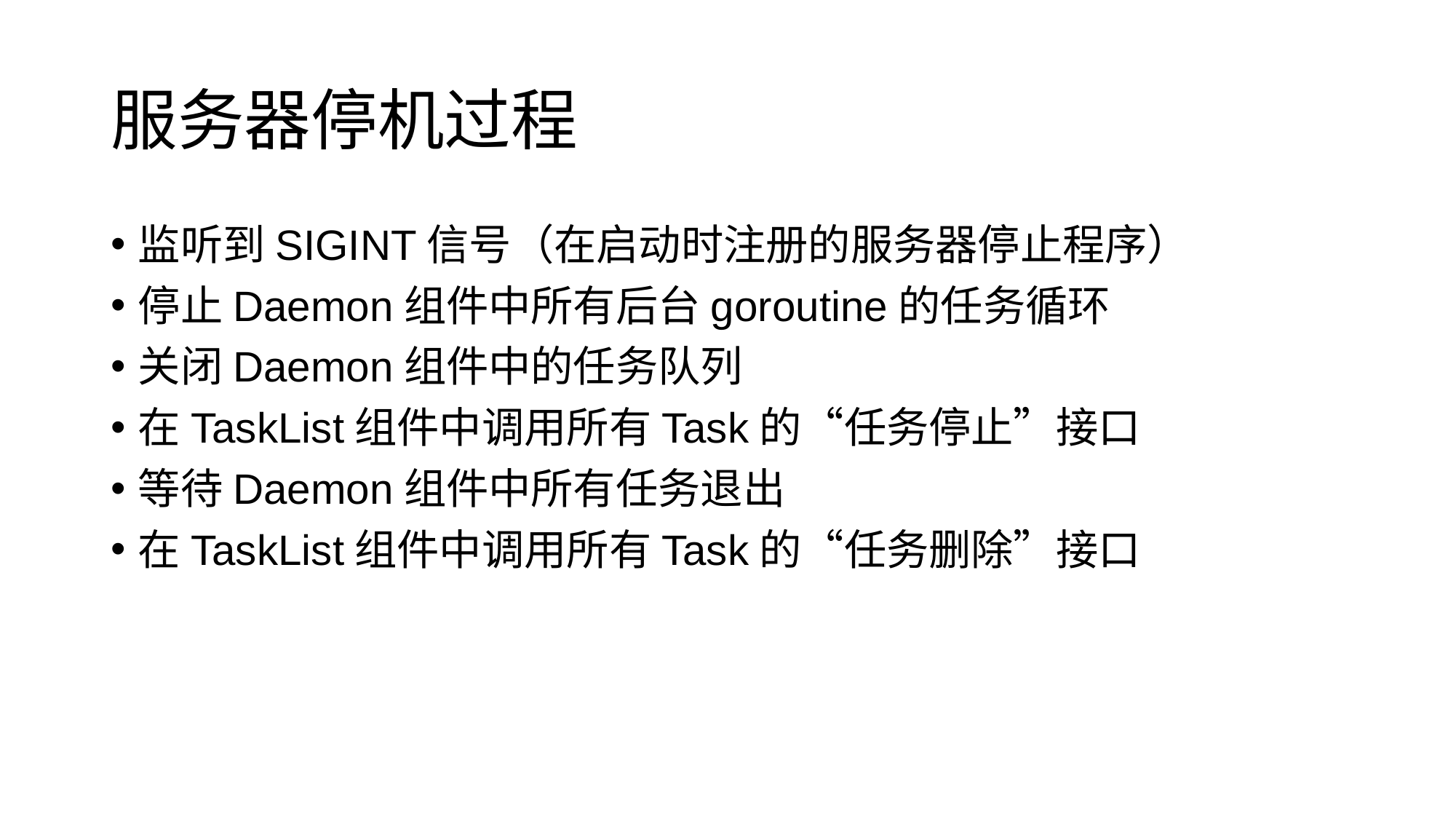

# 服务器停机过程
监听到SIGINT信号（在启动时注册的服务器停止程序）
停止Daemon组件中所有后台goroutine的任务循环
关闭Daemon组件中的任务队列
在TaskList组件中调用所有Task的“任务停止”接口
等待Daemon组件中所有任务退出
在TaskList组件中调用所有Task的“任务删除”接口